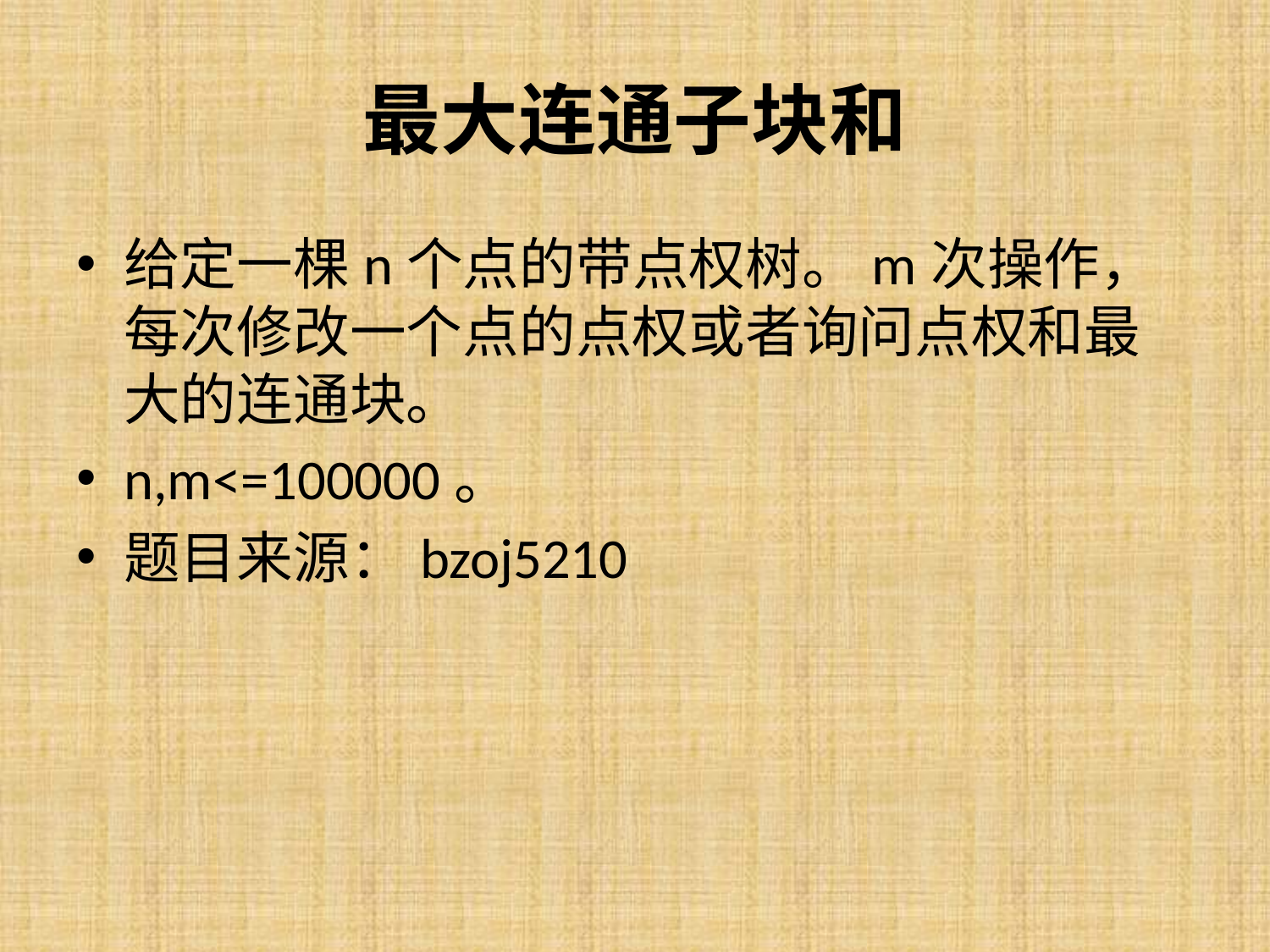

# 最大连通子块和
给定一棵n个点的带点权树。m次操作，每次修改一个点的点权或者询问点权和最大的连通块。
n,m<=100000。
题目来源：bzoj5210